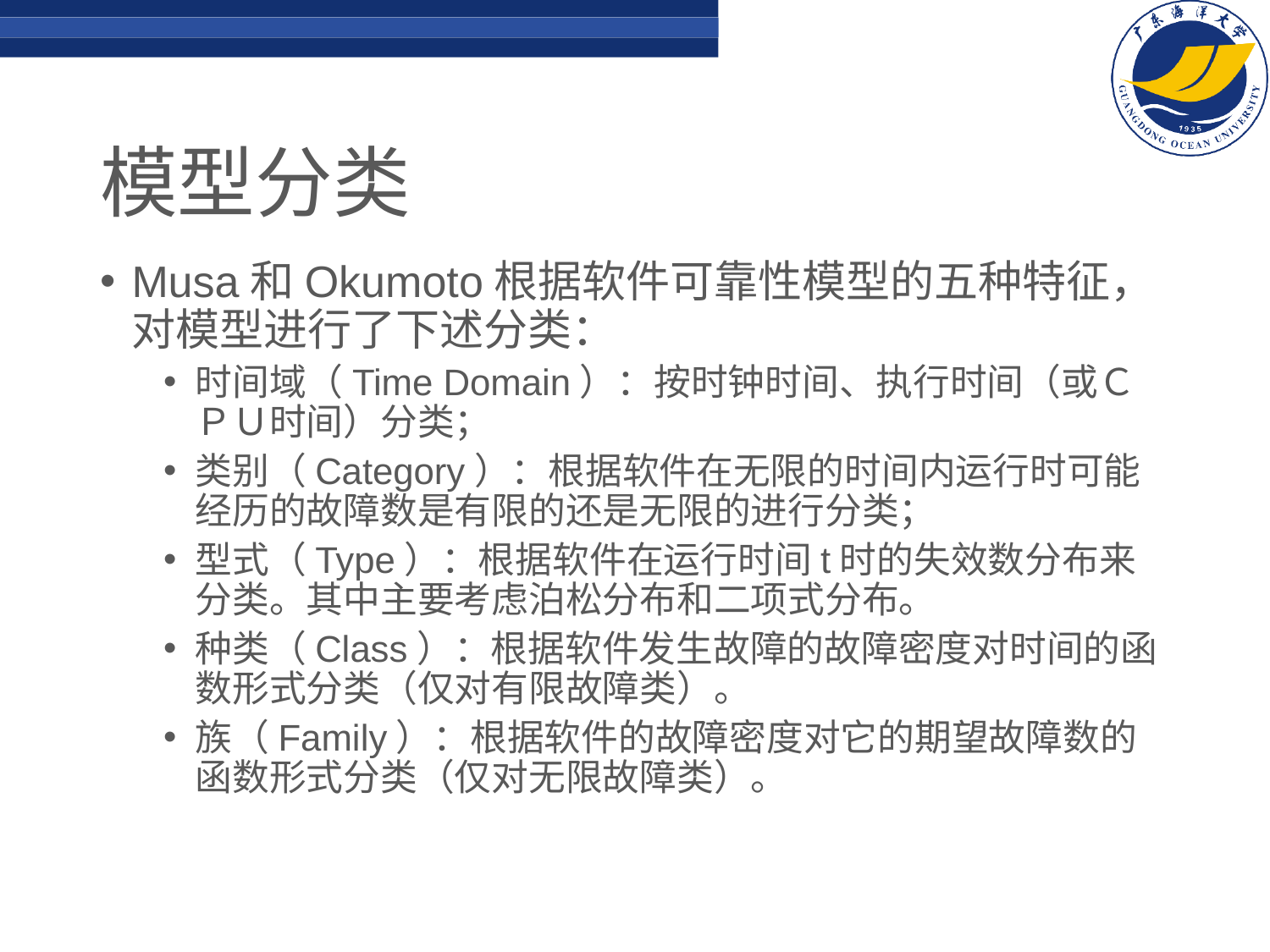

# 模型分类
Musa和Okumoto根据软件可靠性模型的五种特征，对模型进行了下述分类：
时间域（Time Domain）：按时钟时间、执行时间（或ＣＰＵ时间）分类；
类别（Category）：根据软件在无限的时间内运行时可能经历的故障数是有限的还是无限的进行分类；
型式（Type）：根据软件在运行时间t时的失效数分布来分类。其中主要考虑泊松分布和二项式分布。
种类（Class）：根据软件发生故障的故障密度对时间的函数形式分类（仅对有限故障类）。
族（Family）：根据软件的故障密度对它的期望故障数的函数形式分类（仅对无限故障类）。
22